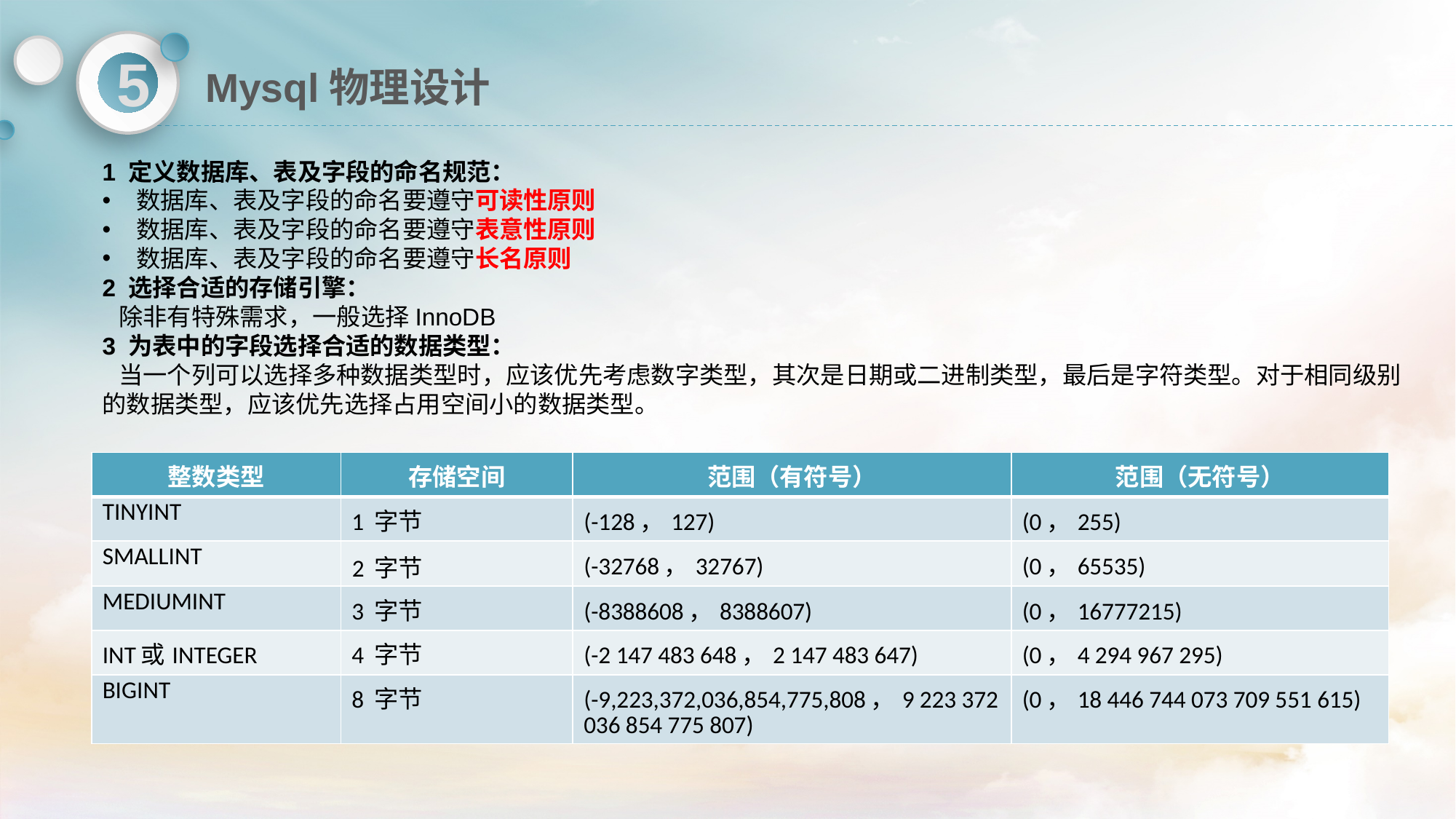

# Mysql物理设计
5
1 定义数据库、表及字段的命名规范：
数据库、表及字段的命名要遵守可读性原则
数据库、表及字段的命名要遵守表意性原则
数据库、表及字段的命名要遵守长名原则
2 选择合适的存储引擎：
  除非有特殊需求，一般选择InnoDB
3 为表中的字段选择合适的数据类型：
  当一个列可以选择多种数据类型时，应该优先考虑数字类型，其次是日期或二进制类型，最后是字符类型。对于相同级别的数据类型，应该优先选择占用空间小的数据类型。
| 整数类型 | 存储空间 | 范围（有符号） | 范围（无符号） |
| --- | --- | --- | --- |
| TINYINT | 1 字节 | (-128，127) | (0，255) |
| SMALLINT | 2 字节 | (-32768，32767) | (0，65535) |
| MEDIUMINT | 3 字节 | (-8388608，8388607) | (0，16777215) |
| INT或INTEGER | 4 字节 | (-2 147 483 648，2 147 483 647) | (0，4 294 967 295) |
| BIGINT | 8 字节 | (-9,223,372,036,854,775,808，9 223 372 036 854 775 807) | (0，18 446 744 073 709 551 615) |